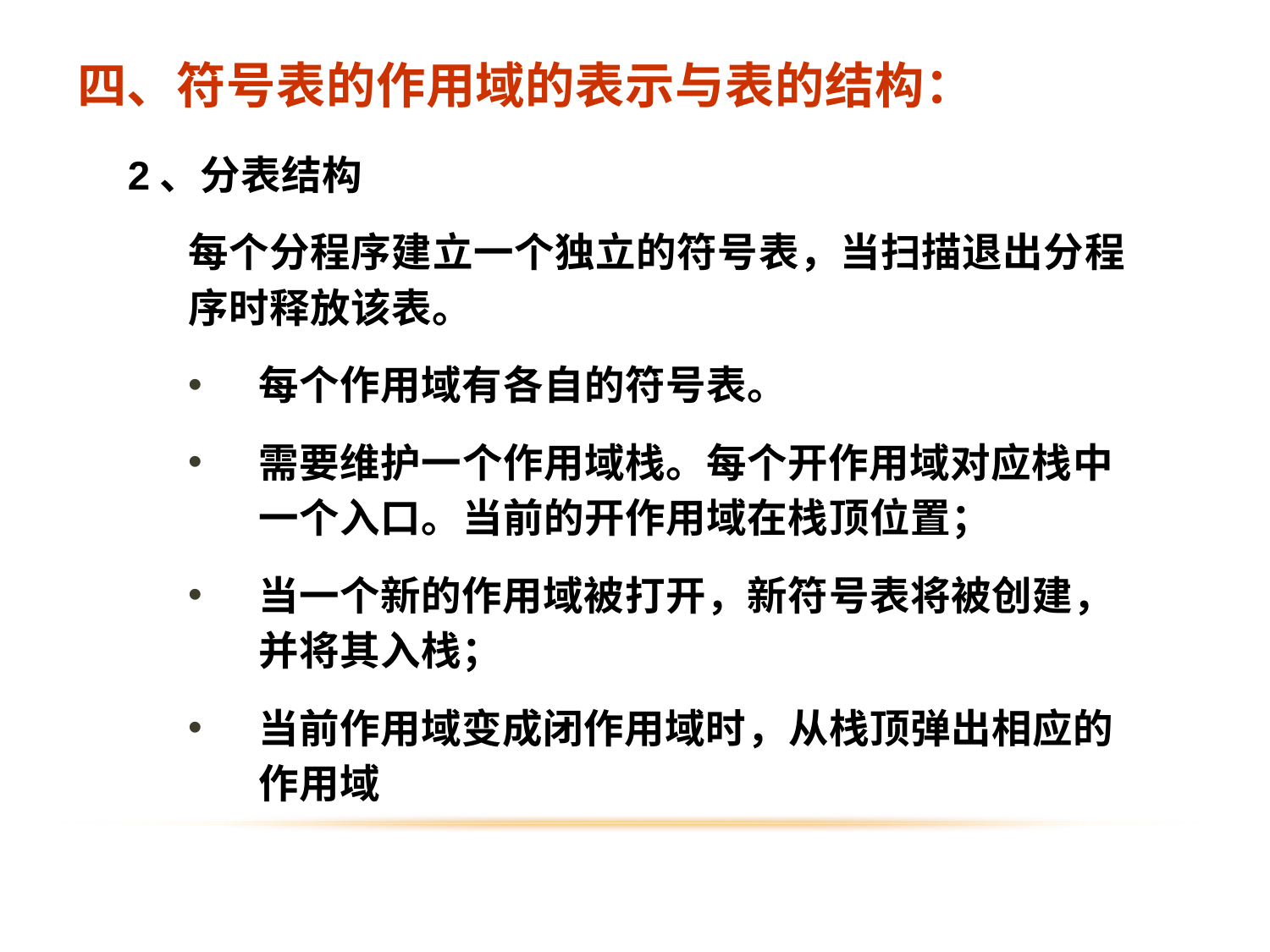

四、符号表的作用域的表示与表的结构：
2、分表结构
每个分程序建立一个独立的符号表，当扫描退出分程序时释放该表。
每个作用域有各自的符号表。
需要维护一个作用域栈。每个开作用域对应栈中一个入口。当前的开作用域在栈顶位置；
当一个新的作用域被打开，新符号表将被创建，并将其入栈；
当前作用域变成闭作用域时，从栈顶弹出相应的作用域